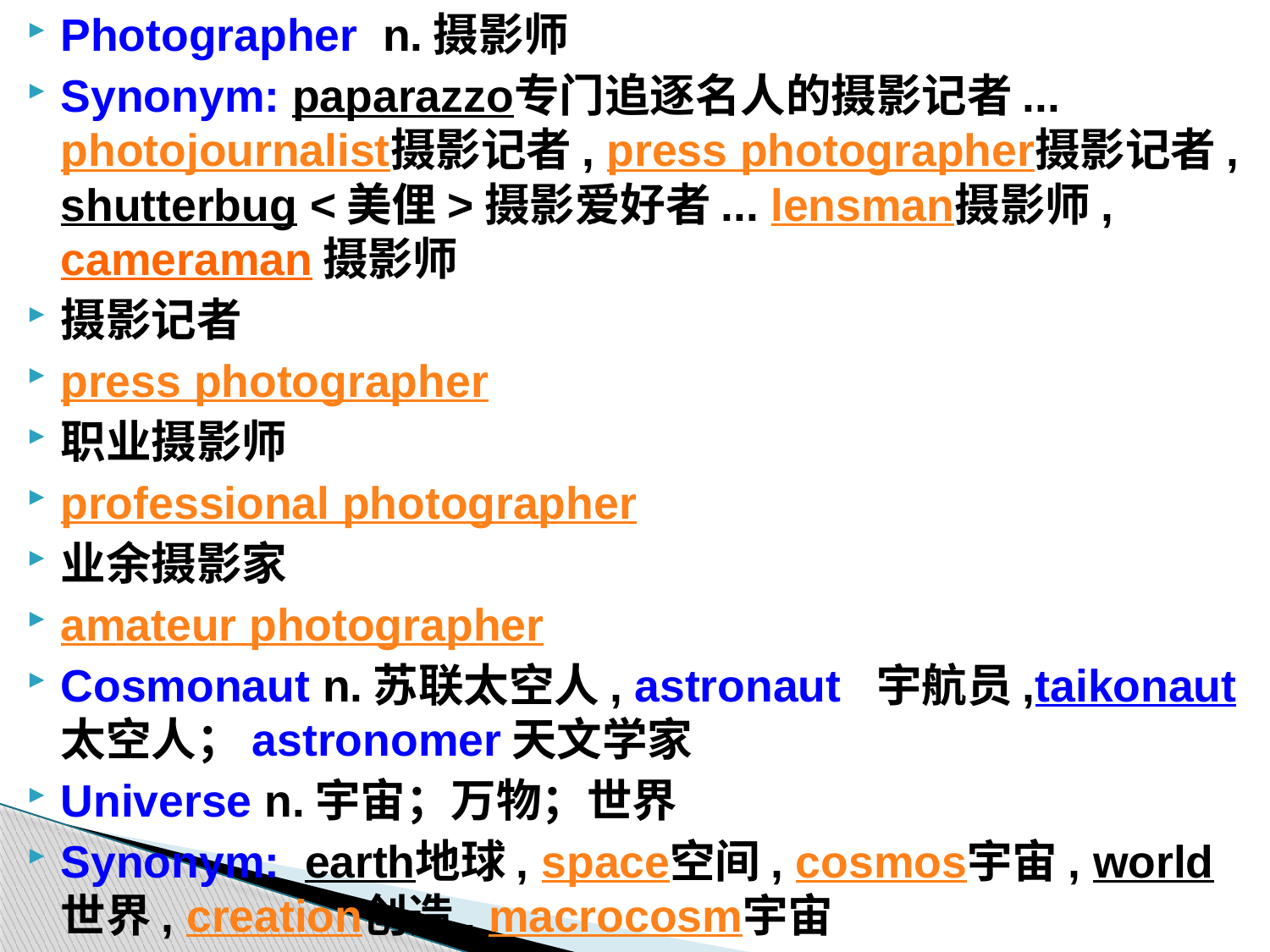

Photographer  n.摄影师
Synonym: paparazzo专门追逐名人的摄影记者... photojournalist摄影记者, press photographer摄影记者, shutterbug <美俚>摄影爱好者... lensman摄影师, cameraman摄影师
摄影记者
press photographer
职业摄影师
professional photographer
业余摄影家
amateur photographer
Cosmonaut n.苏联太空人, astronaut  宇航员,taikonaut太空人；astronomer天文学家
Universe n.宇宙；万物；世界
Synonym:  earth地球, space空间, cosmos宇宙, world世界, creation创造, macrocosm宇宙